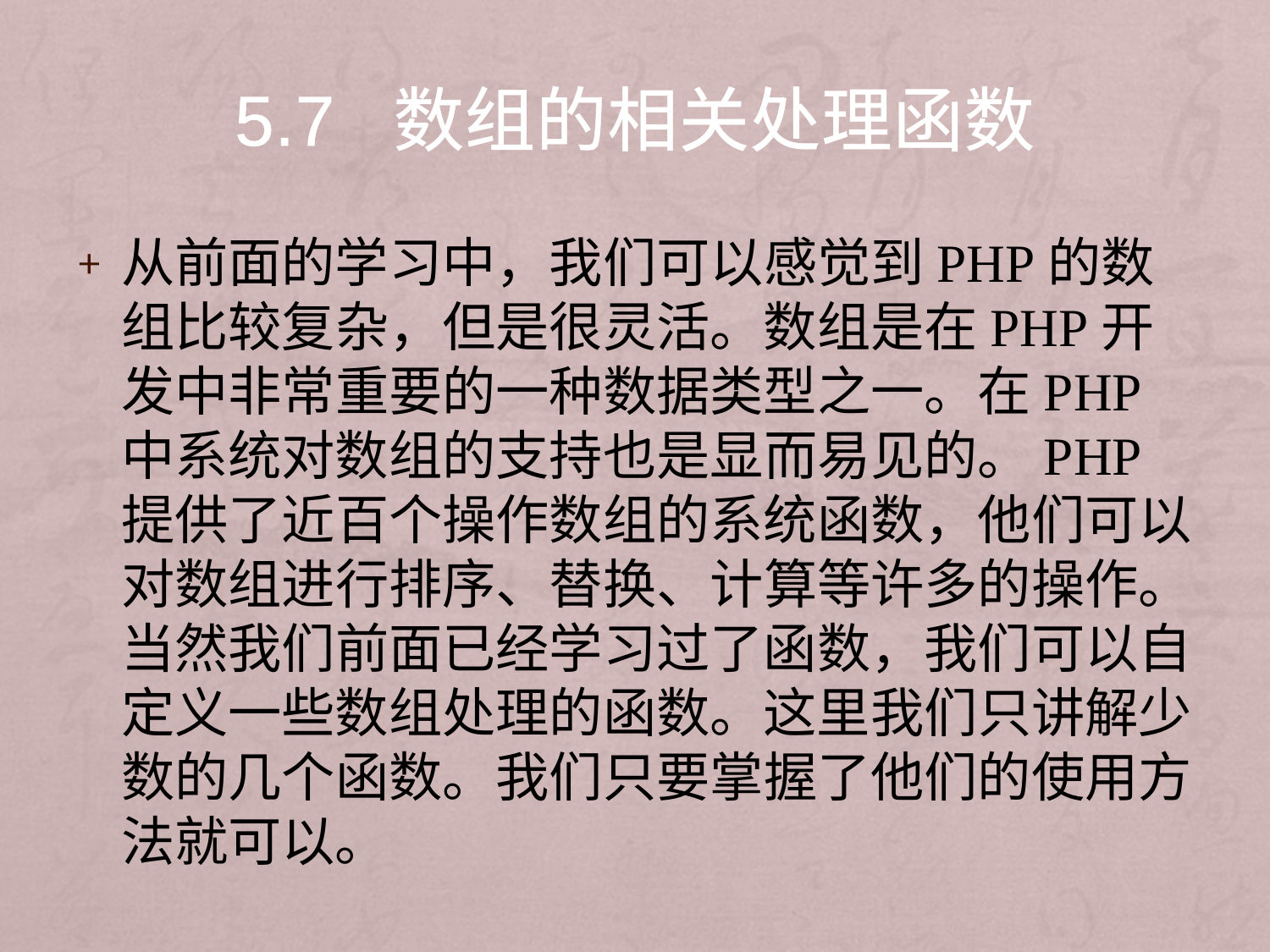

# 5.7  数组的相关处理函数
从前面的学习中，我们可以感觉到PHP的数组比较复杂，但是很灵活。数组是在PHP开发中非常重要的一种数据类型之一。在PHP中系统对数组的支持也是显而易见的。PHP提供了近百个操作数组的系统函数，他们可以对数组进行排序、替换、计算等许多的操作。当然我们前面已经学习过了函数，我们可以自定义一些数组处理的函数。这里我们只讲解少数的几个函数。我们只要掌握了他们的使用方法就可以。